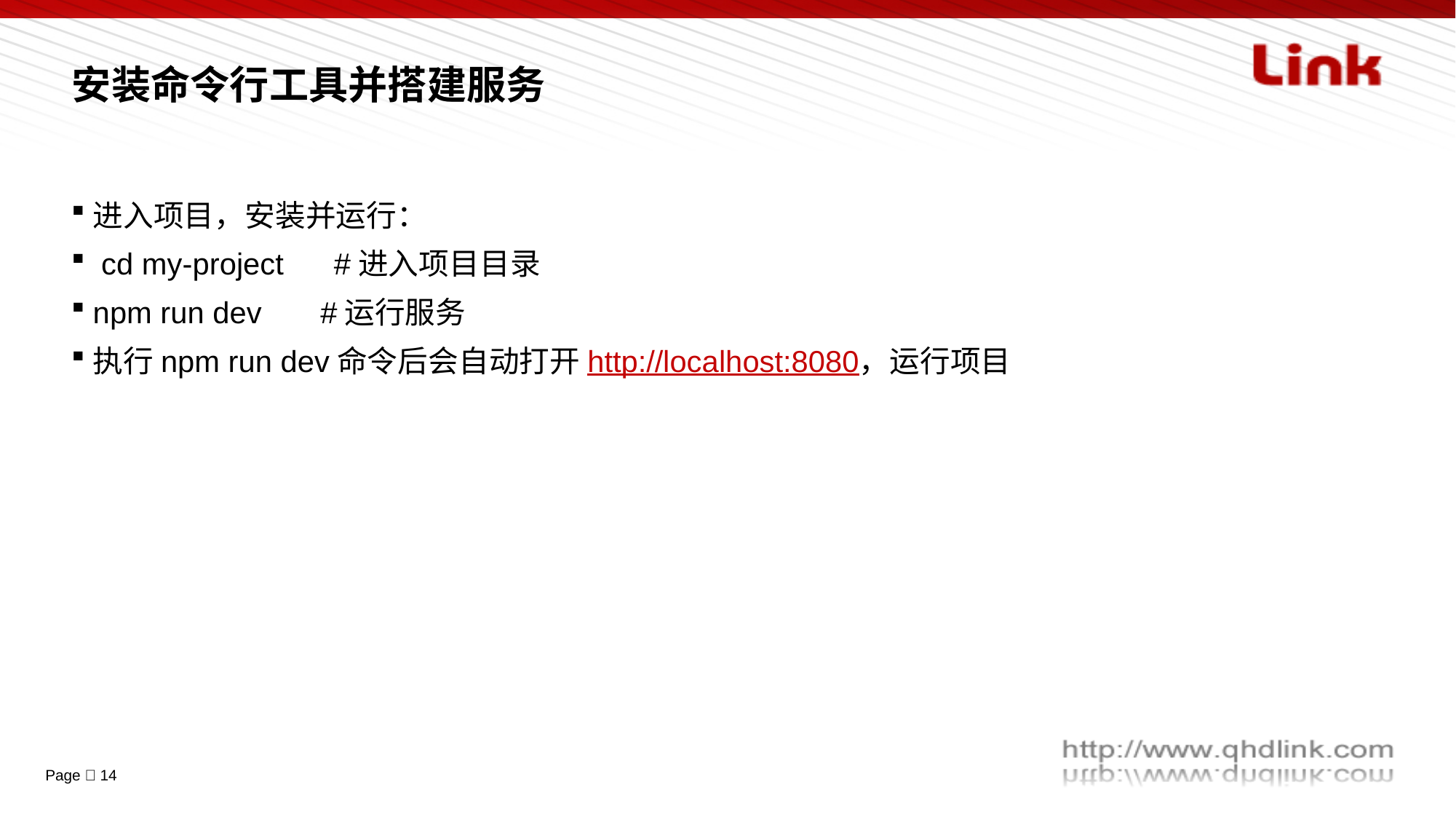

# 安装命令行工具并搭建服务
进入项目，安装并运行：
 cd my-project      #进入项目目录
npm run dev       #运行服务
执行npm run dev命令后会自动打开http://localhost:8080，运行项目